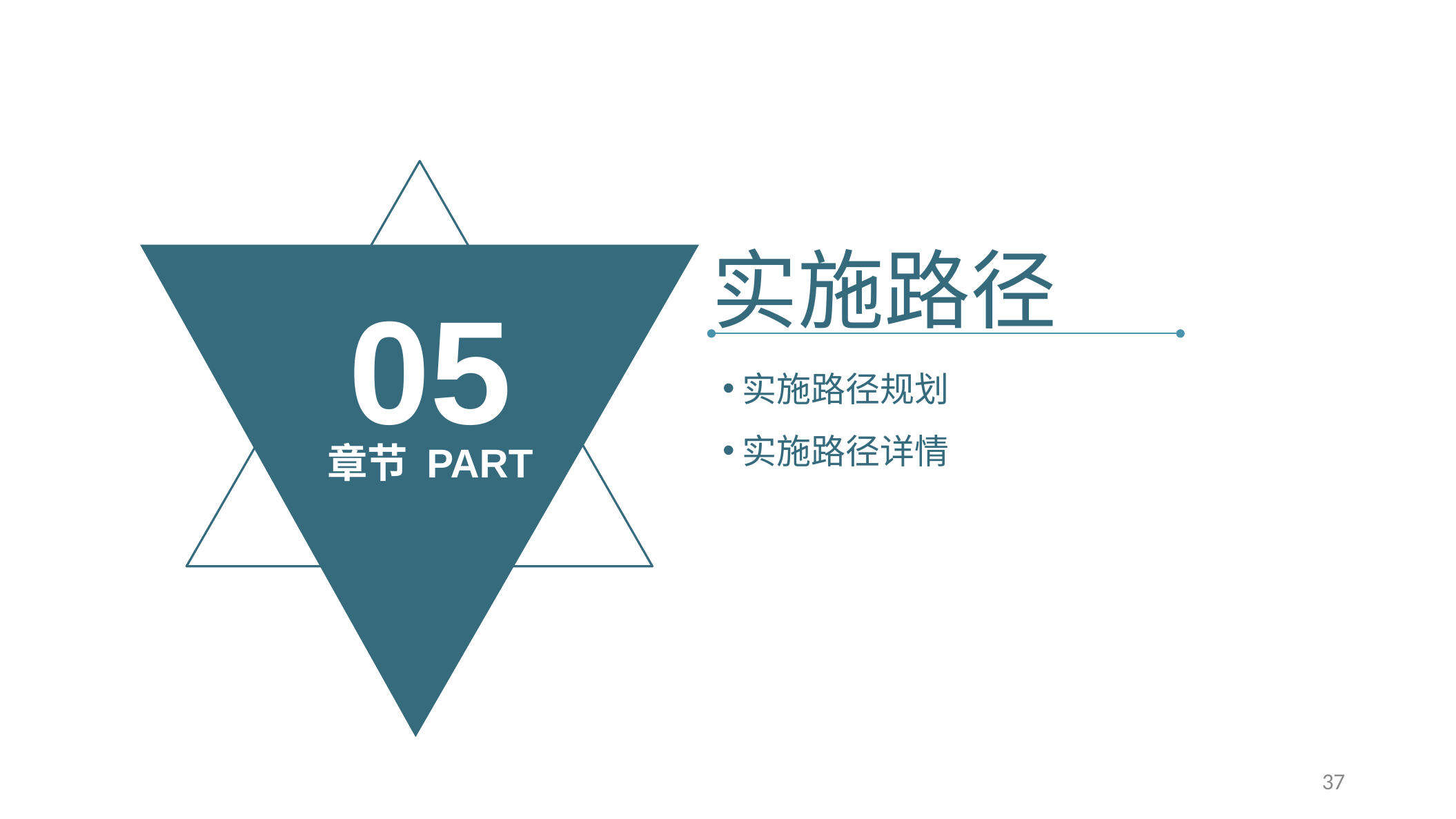

实施路径
实施路径规划
实施路径详情

05
章节 PART
37